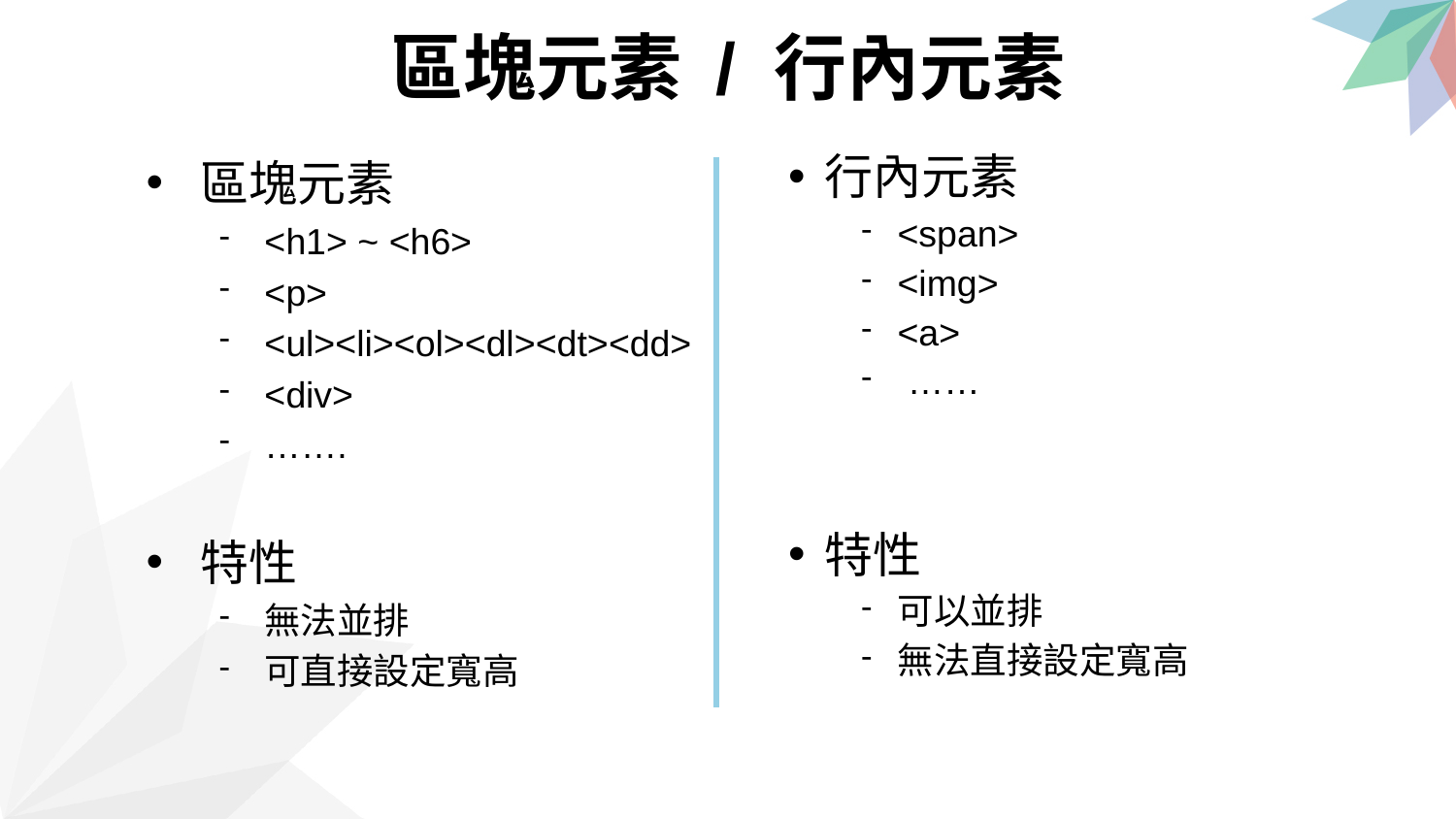

區塊元素 / 行內元素
區塊元素
<h1> ~ <h6>
<p>
<ul><li><ol><dl><dt><dd>
<div>
…….

特性
無法並排
可直接設定寬高

行內元素
<span>
<img>
<a>
 ……

特性
可以並排
無法直接設定寬高